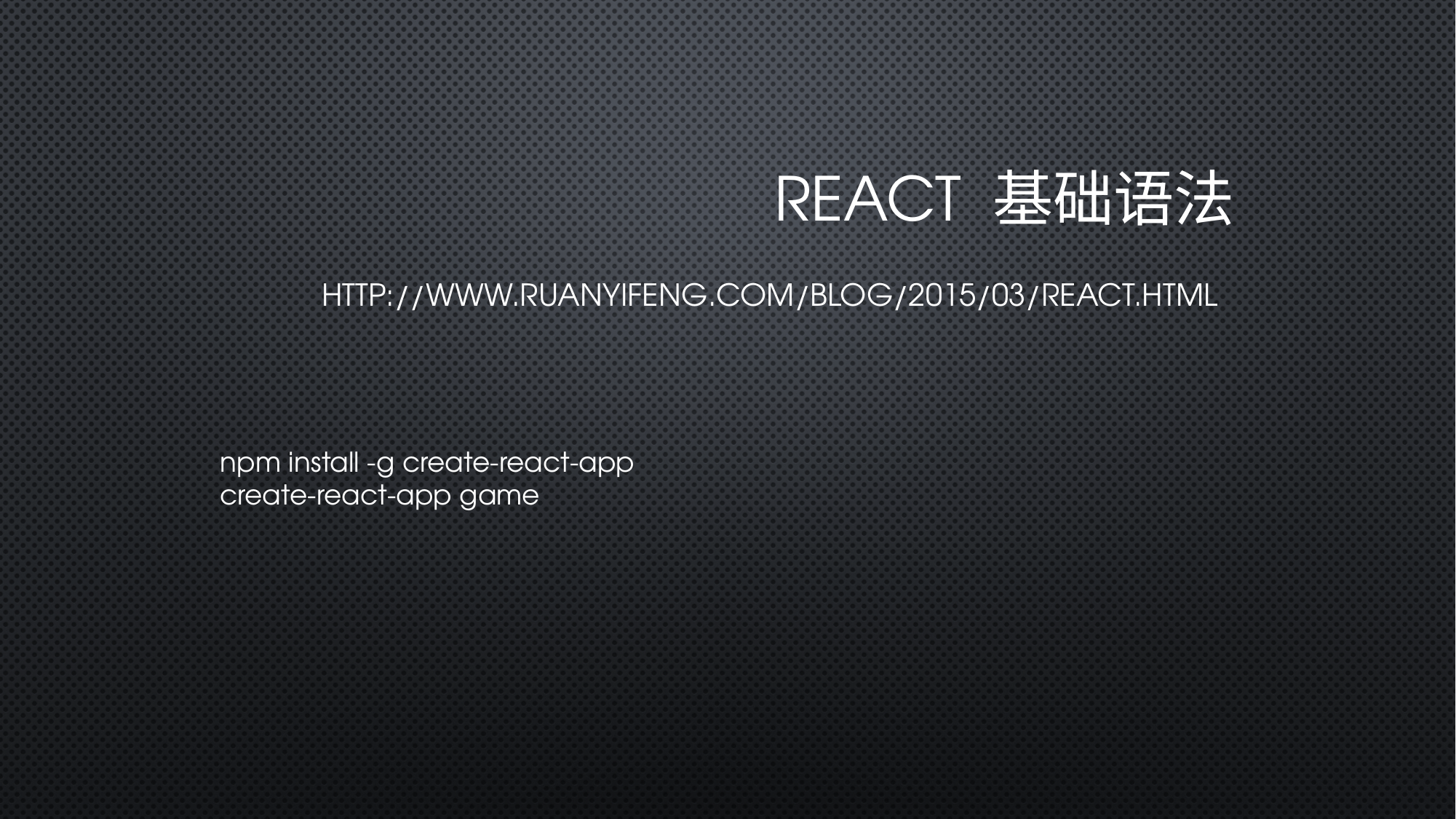

# React 基础语法
http://www.ruanyifeng.com/blog/2015/03/react.html
npm install -g create-react-app
create-react-app game